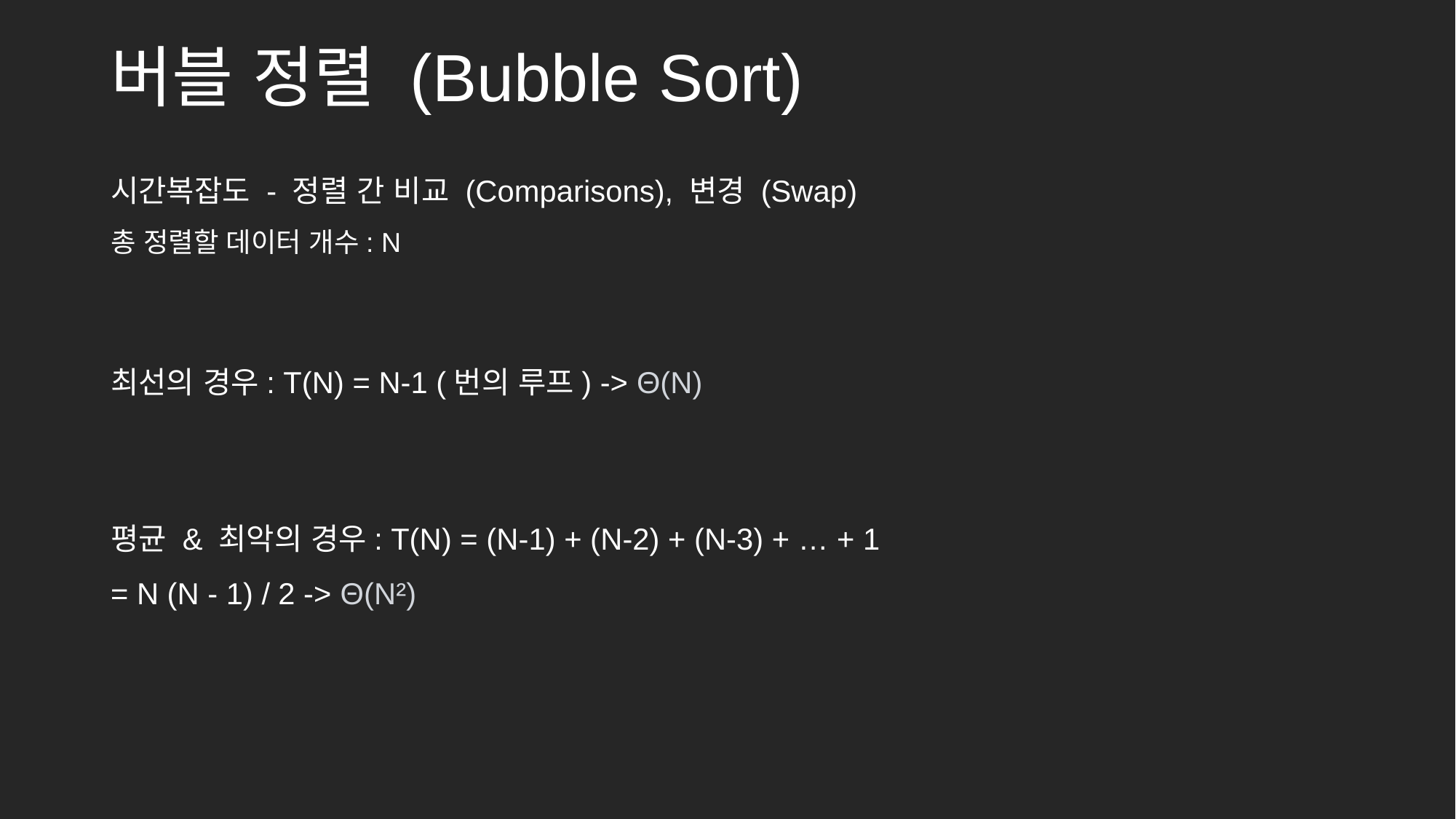

# 버블 정렬 (Bubble Sort)
시간복잡도 - 정렬 간 비교 (Comparisons), 변경 (Swap)
총 정렬할 데이터 개수: N
최선의 경우: T(N) = N-1 (번의 루프) -> Θ(N)
평균 & 최악의 경우: T(N) = (N-1) + (N-2) + (N-3) + … + 1
= N (N - 1) / 2 -> Θ(N²)